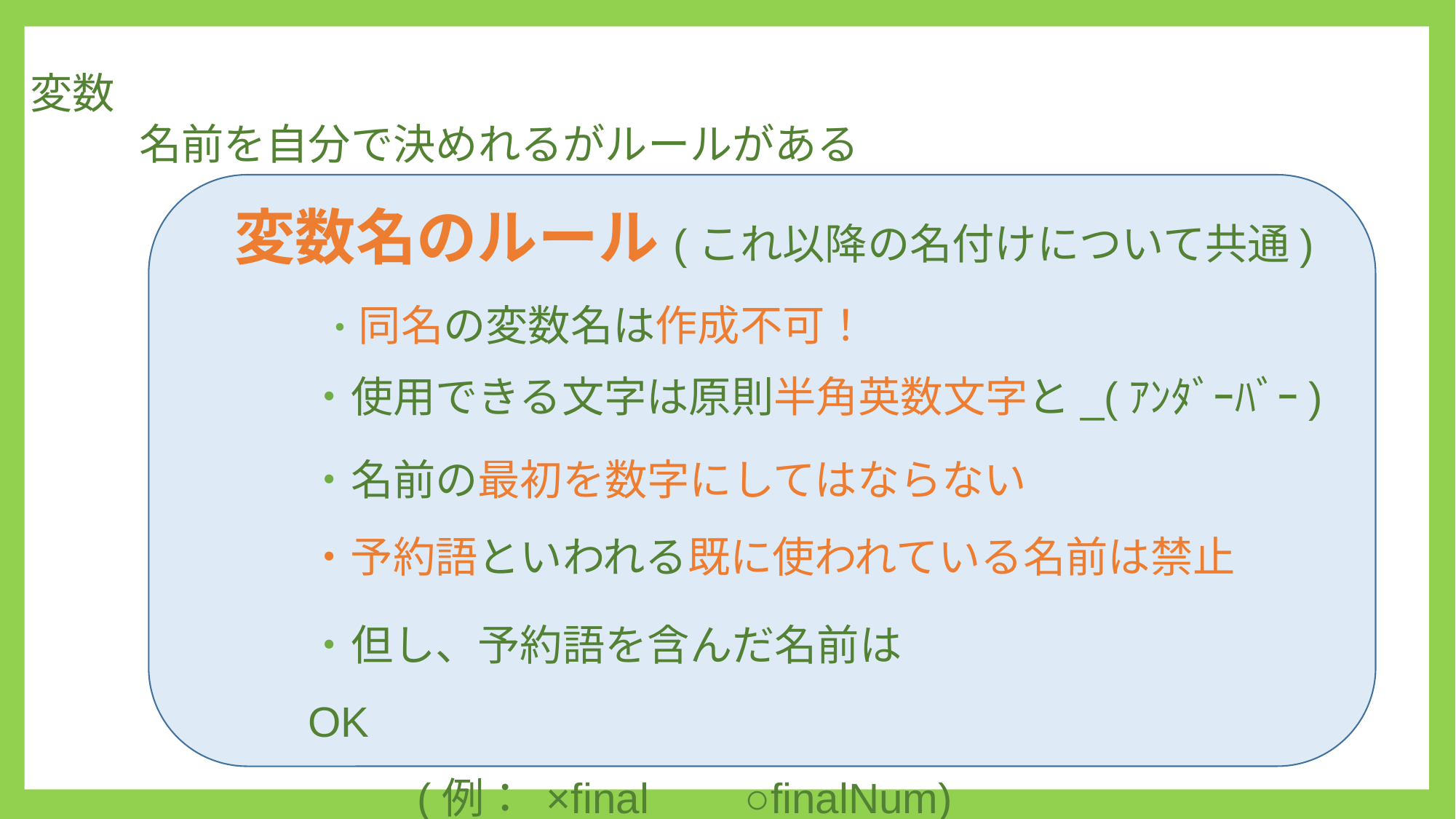

変数
	名前を自分で決めれるがルールがある
変数名のルール(これ以降の名付けについて共通)

	・同名の変数名は作成不可！
・使用できる文字は原則半角英数文字と_(ｱﾝﾀﾞｰﾊﾞｰ)
・名前の最初を数字にしてはならない
・予約語といわれる既に使われている名前は禁止
・但し、予約語を含んだ名前はOK
	(例： ×final	○finalNum)